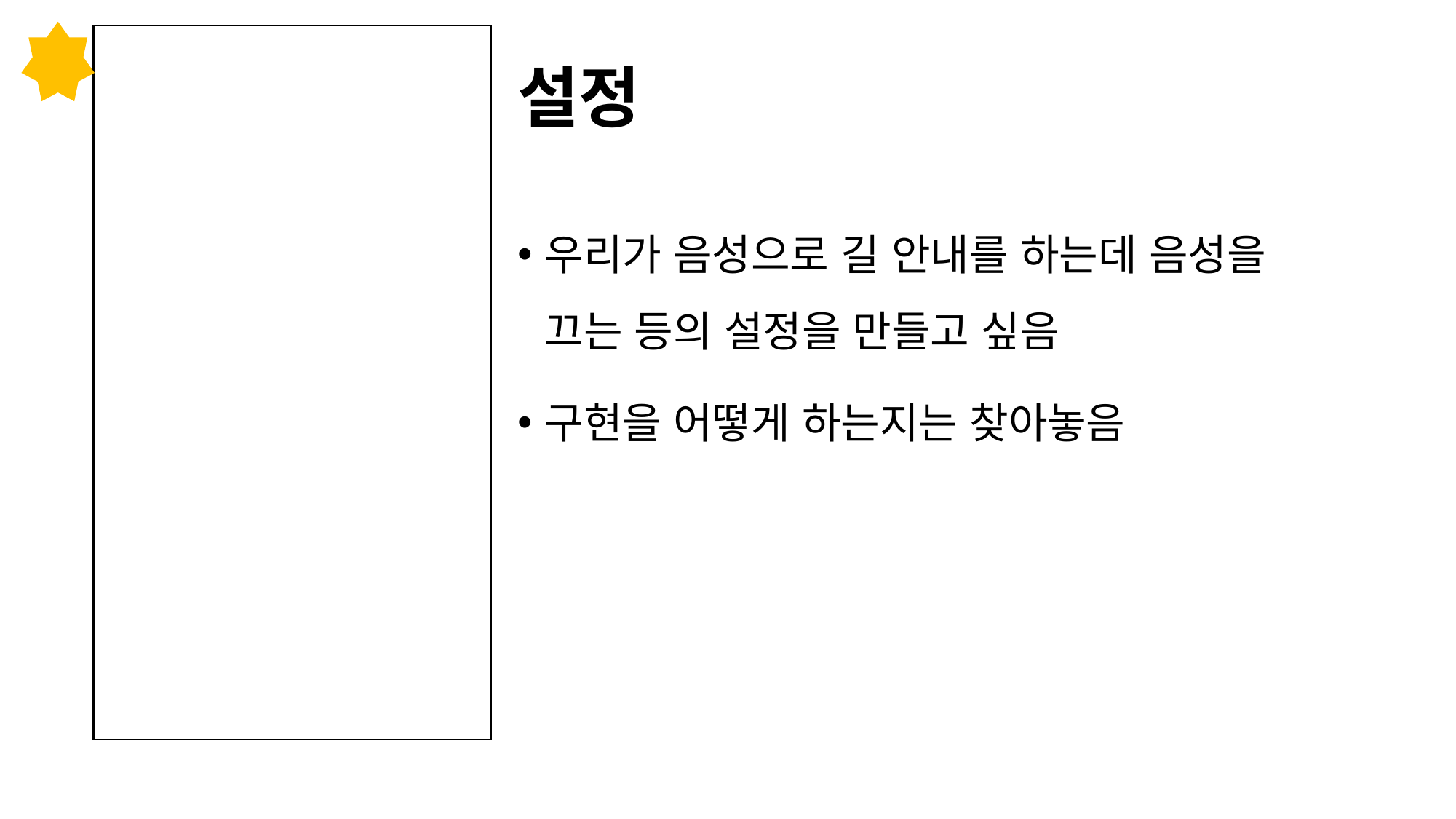

# 설정
우리가 음성으로 길 안내를 하는데 음성을 끄는 등의 설정을 만들고 싶음
구현을 어떻게 하는지는 찾아놓음